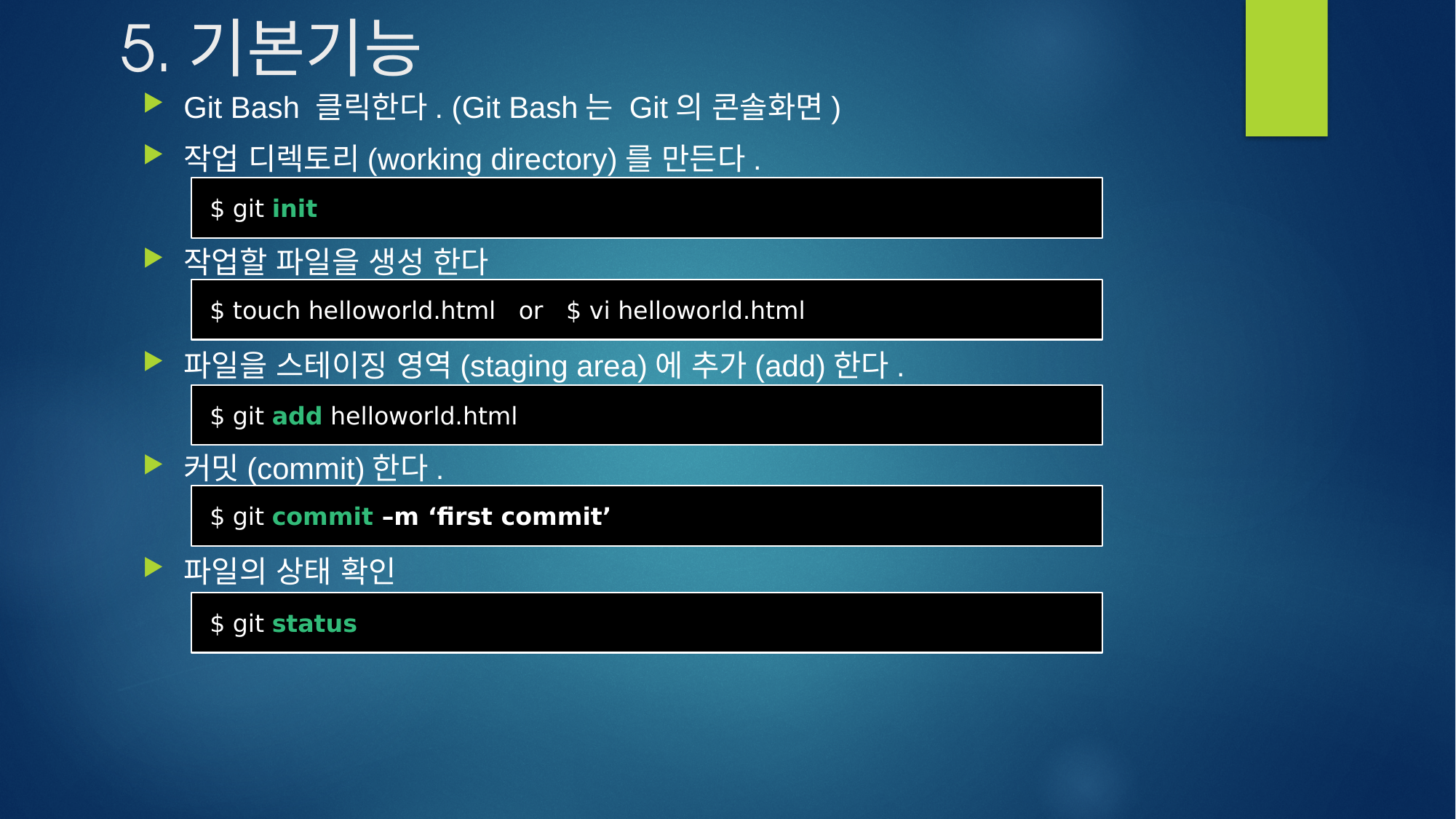

# 5.기본기능
Git Bash 클릭한다. (Git Bash는 Git의 콘솔화면)
작업 디렉토리(working directory)를 만든다.

작업할 파일을 생성 한다

파일을 스테이징 영역(staging area)에 추가(add)한다.

커밋(commit)한다.

파일의 상태 확인
 $ git init
 $ touch helloworld.html   or   $ vi helloworld.html
 $ git add helloworld.html
 $ git commit –m ‘first commit’
 $ git status